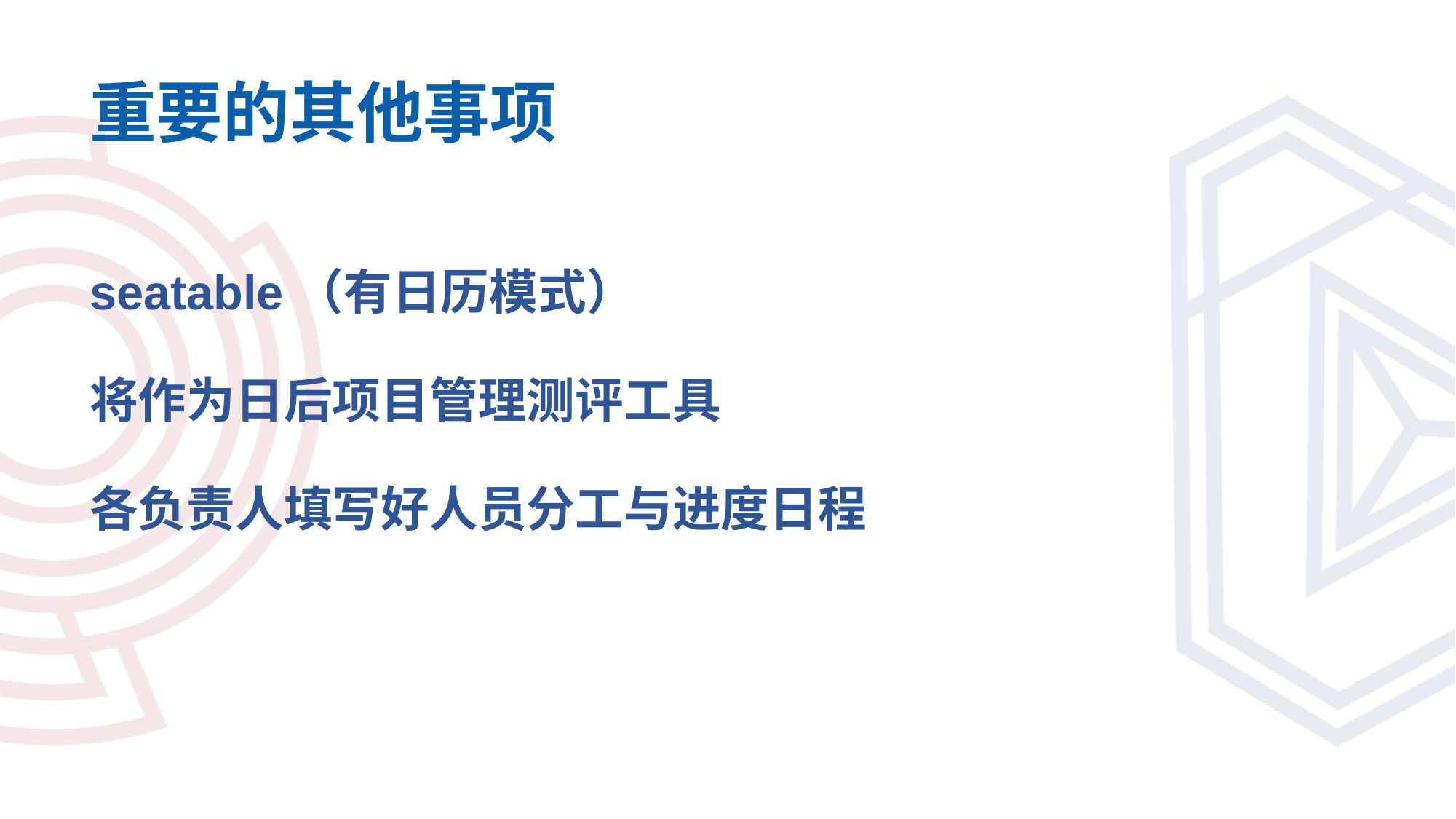

# 重要的其他事项
seatable（有日历模式）
将作为日后项目管理测评工具
各负责人填写好人员分工与进度日程